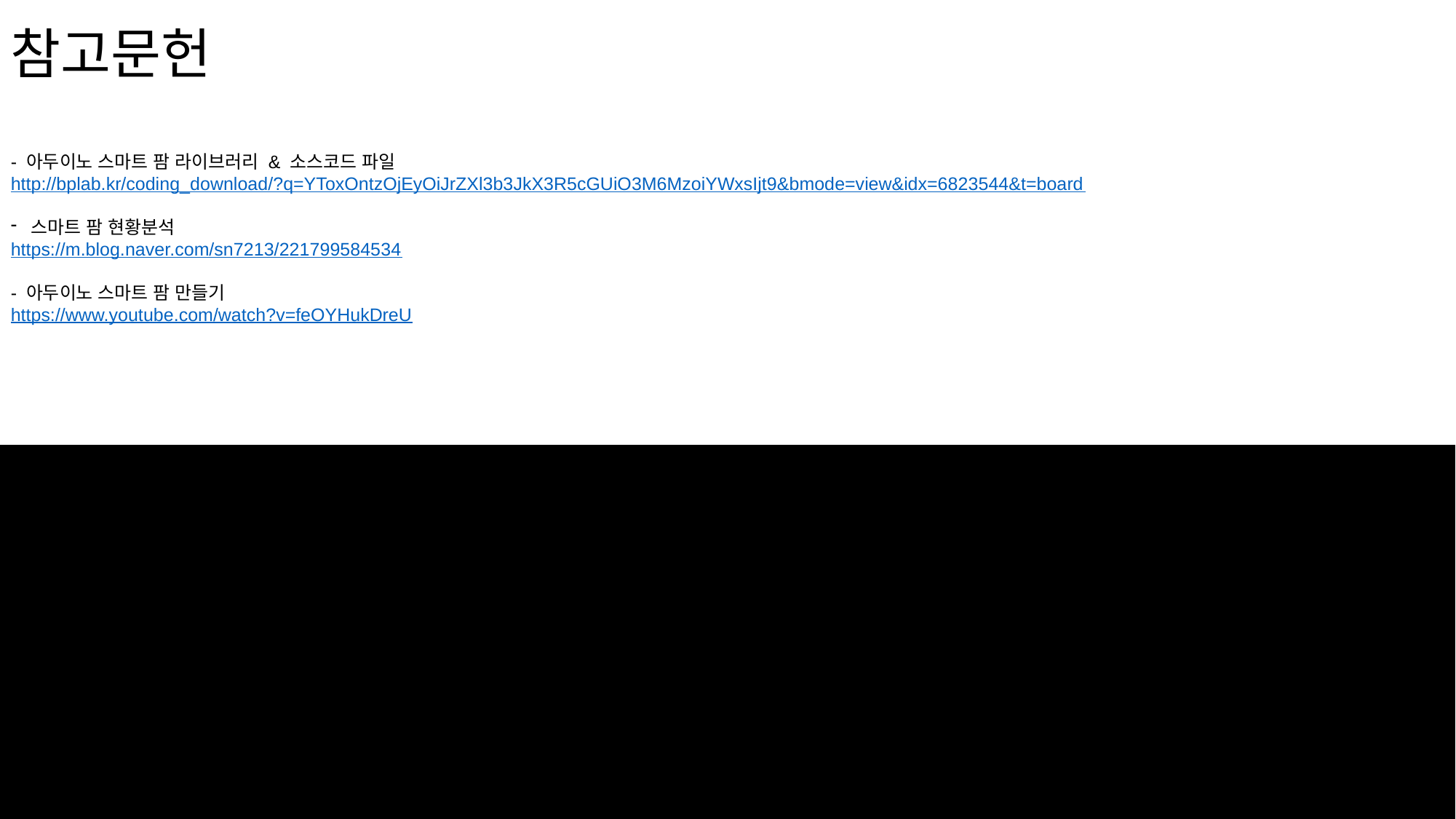

참고문헌

- 아두이노 스마트 팜 라이브러리 & 소스코드 파일
http://bplab.kr/coding_download/?q=YToxOntzOjEyOiJrZXl3b3JkX3R5cGUiO3M6MzoiYWxsIjt9&bmode=view&idx=6823544&t=board

스마트 팜 현황분석
https://m.blog.naver.com/sn7213/221799584534

- 아두이노 스마트 팜 만들기
https://www.youtube.com/watch?v=feOYHukDreU